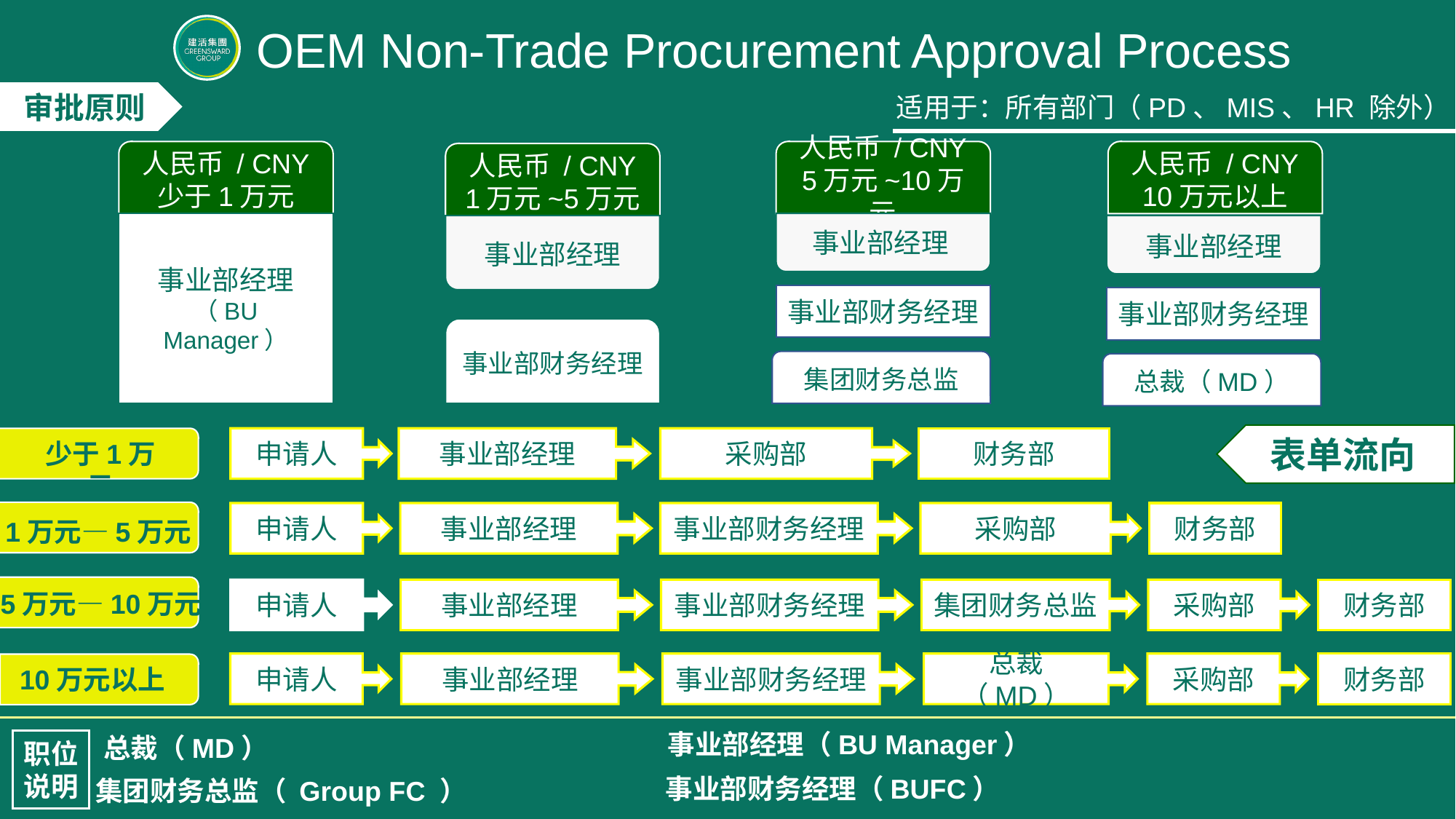

OEM Non-Trade Procurement Approval Process

审批原则
适用于：所有部门（PD、MIS、HR 除外）
人民币 / CNY
少于1万元
事业部经理
（BU Manager）
人民币 / CNY
5万元~10万元

事业部经理
事业部财务经理
集团财务总监
人民币 / CNY
10万元以上

事业部经理
事业部财务经理
总裁（MD）
人民币 / CNY
1万元~5万元

事业部经理
事业部财务经理
表单流向

申请人
事业部经理
采购部
财务部
少于1万元

1万元—5万元
申请人
事业部经理
事业部财务经理
采购部
财务部

5万元—10万元
申请人
事业部经理
事业部财务经理
集团财务总监
采购部
财务部
申请人
事业部经理
事业部财务经理
总裁（MD）
采购部
财务部

10万元以上
事业部经理（BU Manager）
总裁（MD）
职位
说明
事业部财务经理（BUFC）
集团财务总监（ Group FC ）